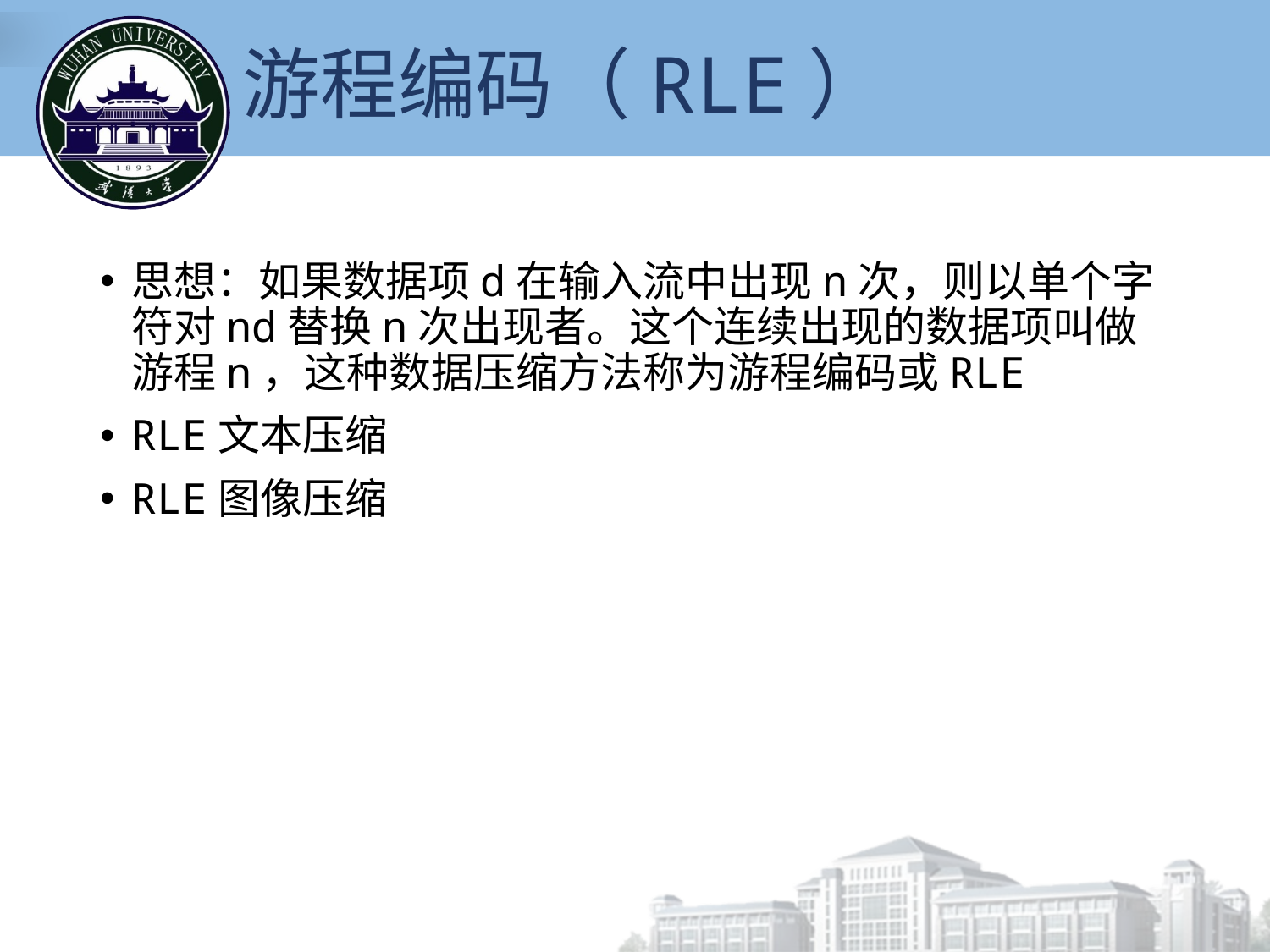

# 游程编码（RLE）
思想：如果数据项d在输入流中出现n次，则以单个字符对nd替换n次出现者。这个连续出现的数据项叫做游程n，这种数据压缩方法称为游程编码或RLE
RLE文本压缩
RLE图像压缩